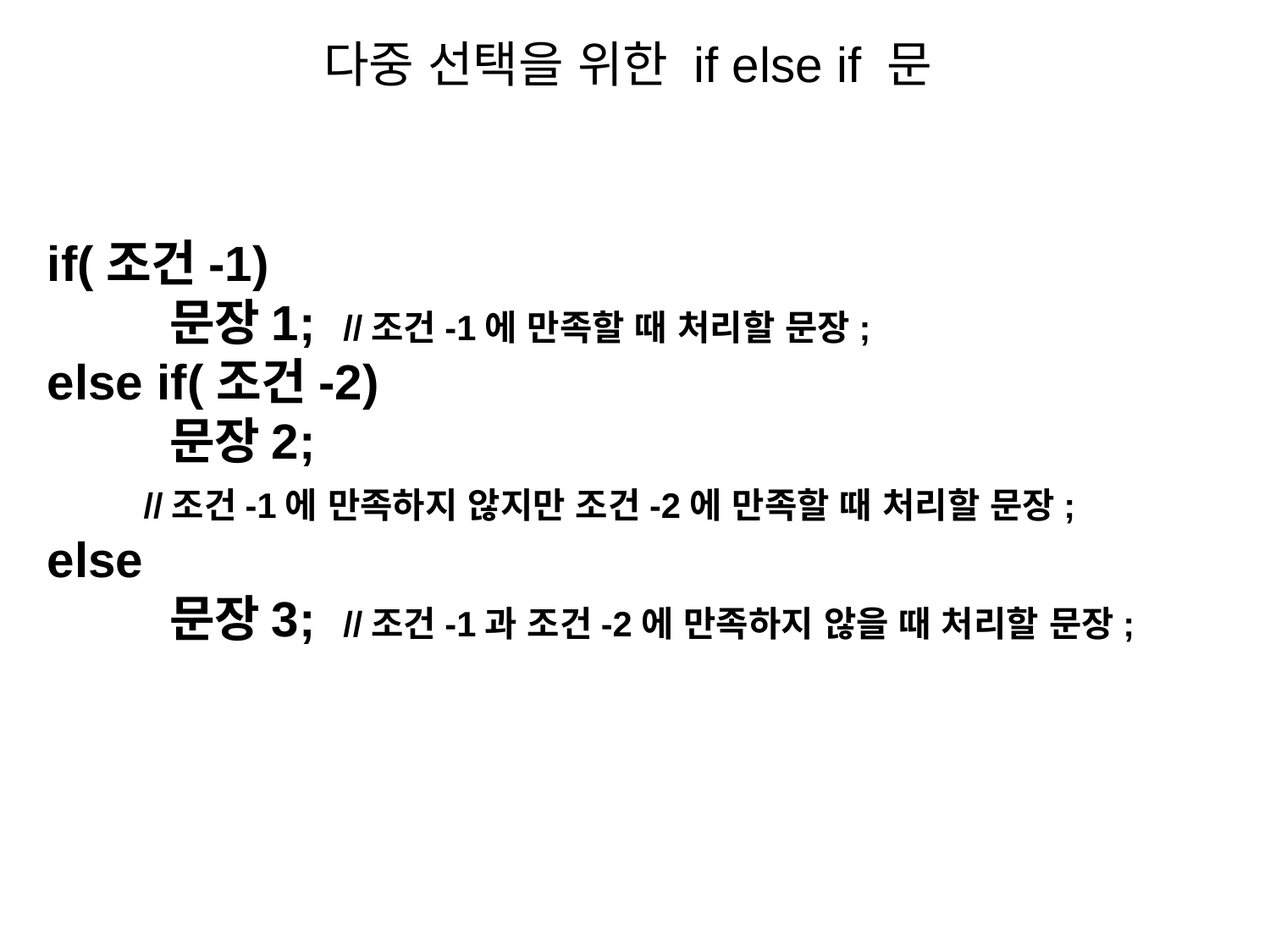

# 다중 선택을 위한 if else if 문
if(조건-1)
        문장1;  //조건-1에 만족할 때 처리할 문장;
else if(조건-2)
        문장2;
       //조건-1에 만족하지 않지만 조건-2에 만족할 때 처리할 문장;
else
        문장3;  //조건-1과 조건-2에 만족하지 않을 때 처리할 문장;